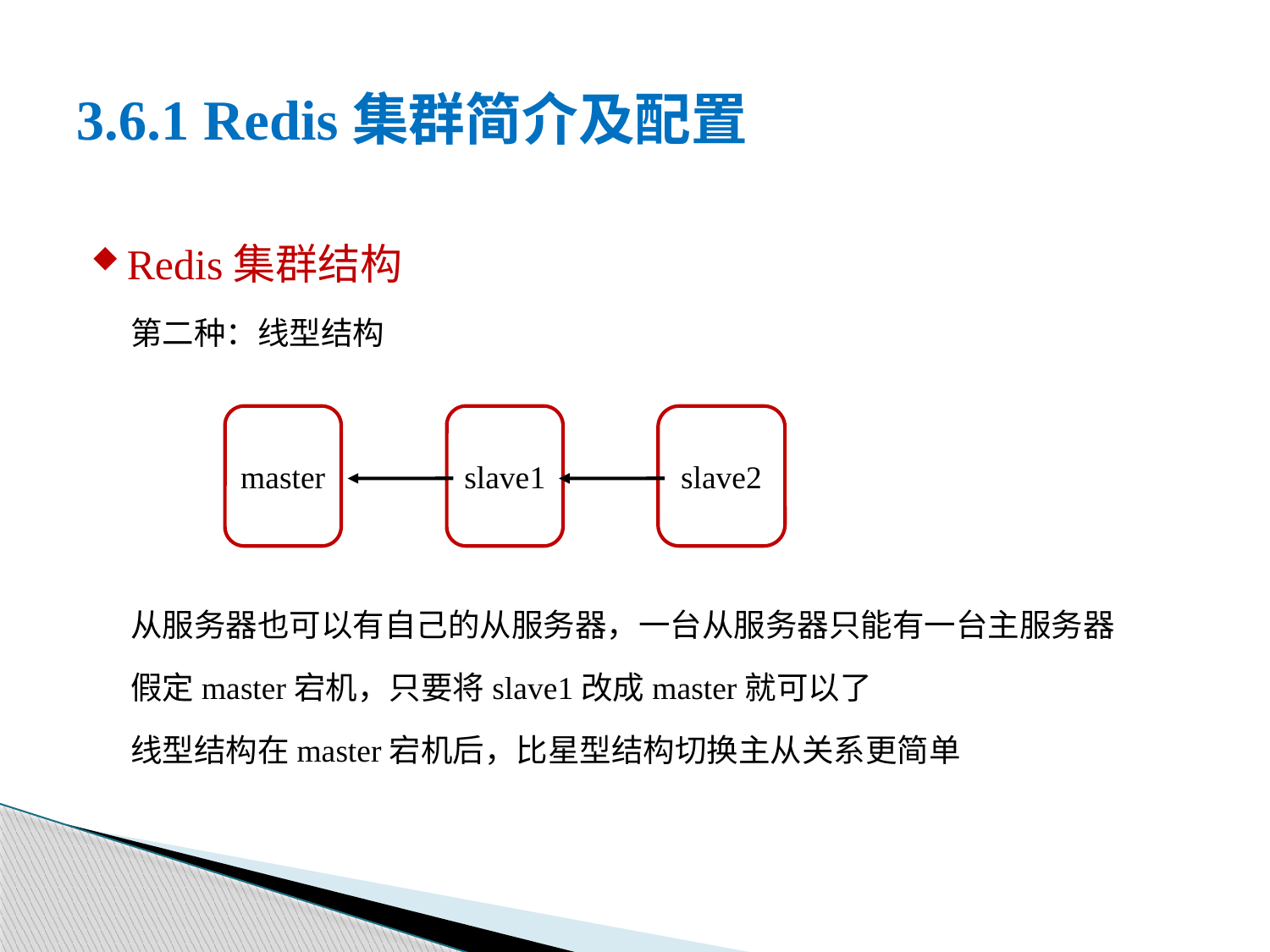

# 3.6.1 Redis集群简介及配置
Redis集群结构
第二种：线型结构

从服务器也可以有自己的从服务器，一台从服务器只能有一台主服务器
假定master宕机，只要将slave1改成master就可以了
线型结构在master宕机后，比星型结构切换主从关系更简单

master
slave1
slave2